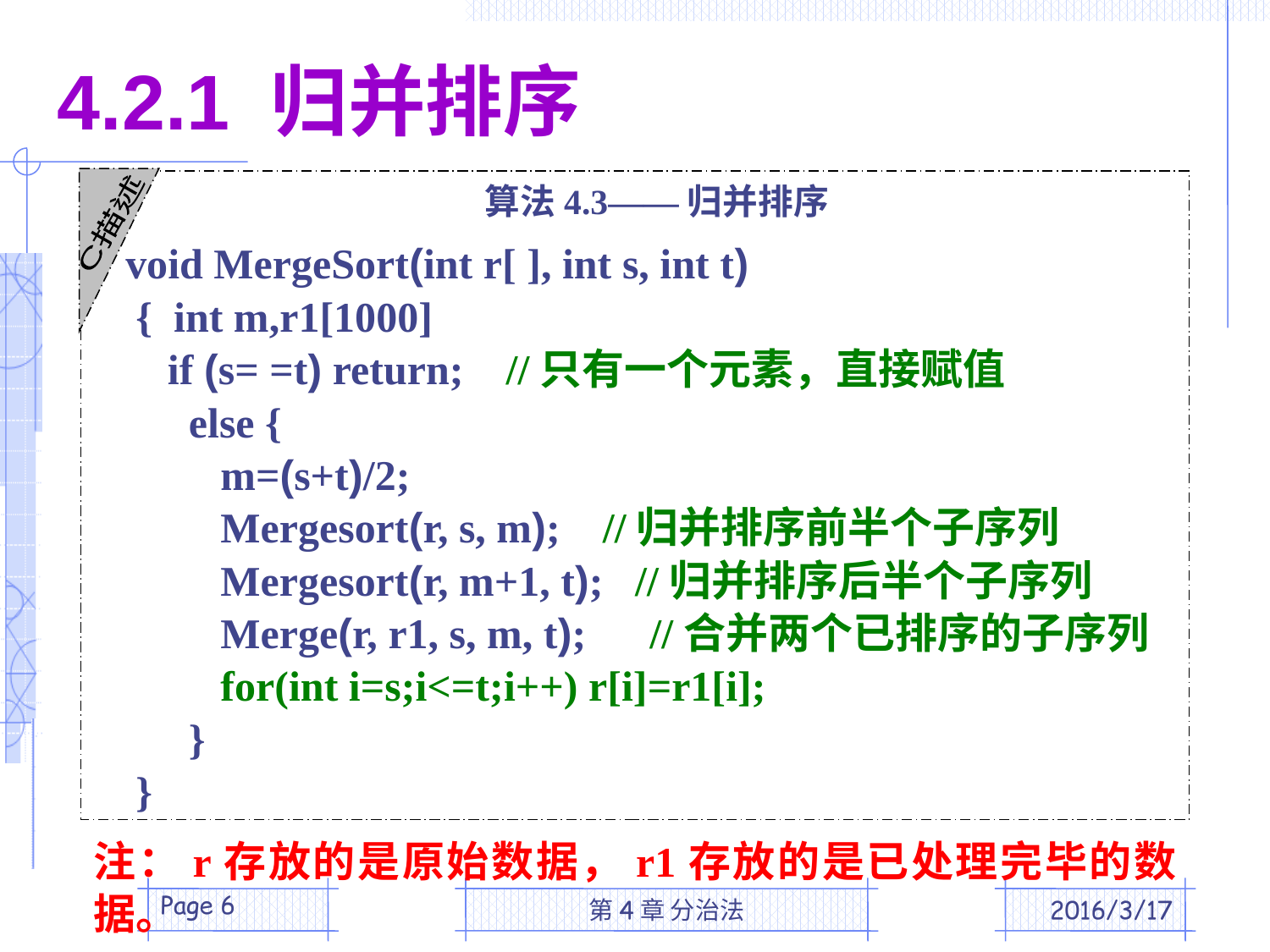

4.2.1 归并排序

C描述
     算法4.3——归并排序
    void MergeSort(int r[ ], int s, int t)
    {  int m,r1[1000]
       if (s= =t) return;    //只有一个元素，直接赋值
         else {
            m=(s+t)/2;
            Mergesort(r, s, m);    //归并排序前半个子序列
            Mergesort(r, m+1, t);   //归并排序后半个子序列
            Merge(r, r1, s, m, t);      //合并两个已排序的子序列
            for(int i=s;i<=t;i++) r[i]=r1[i];
         }
    }

注：r存放的是原始数据，r1存放的是已处理完毕的数据。

Page 6
第4章 分治法
2016/3/17